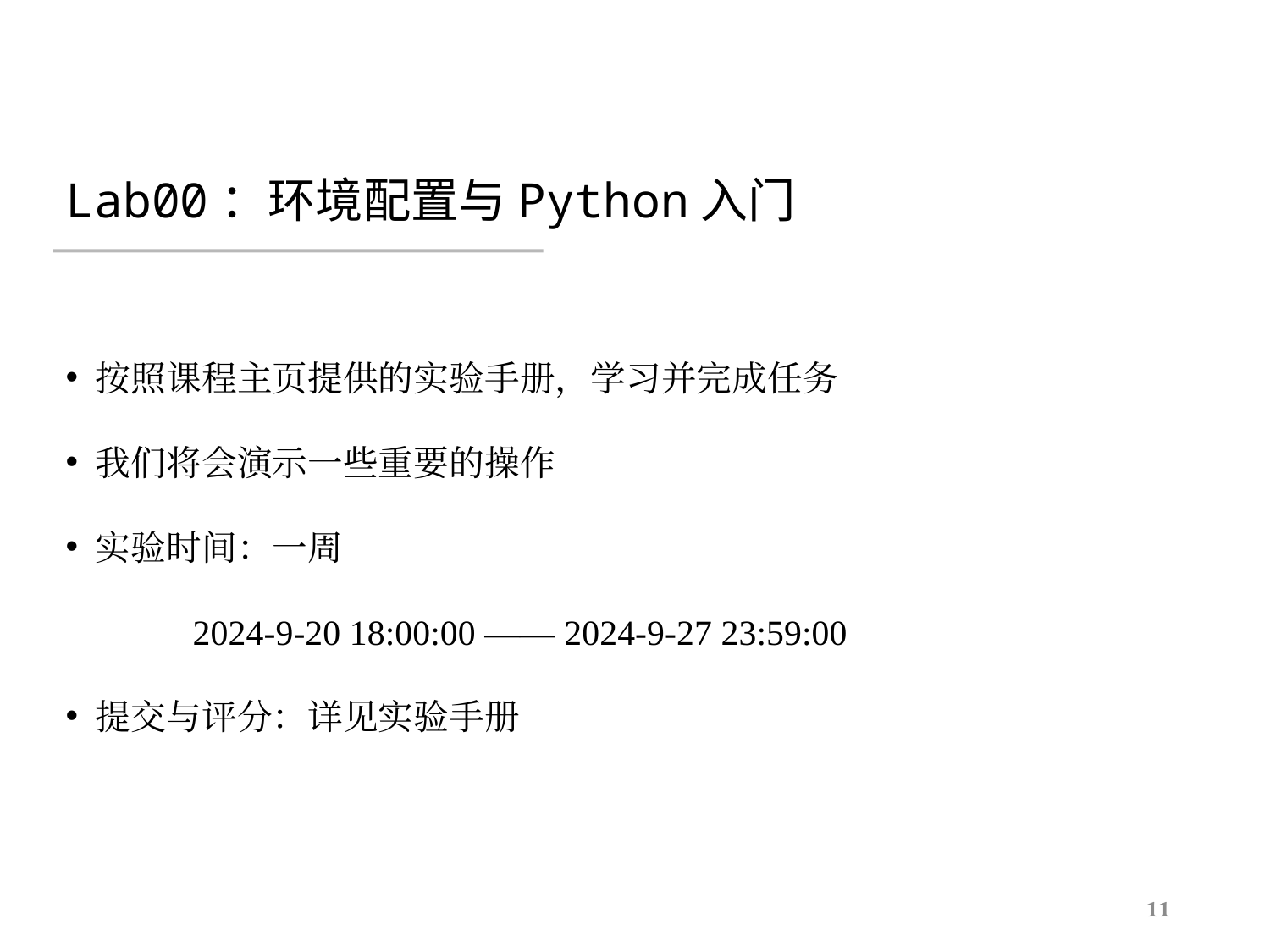

# Lab00：环境配置与Python入门
按照课程主页提供的实验手册，学习并完成任务
我们将会演示一些重要的操作
实验时间：一周
	2024-9-20 18:00:00 —— 2024-9-27 23:59:00
提交与评分：详见实验手册
11